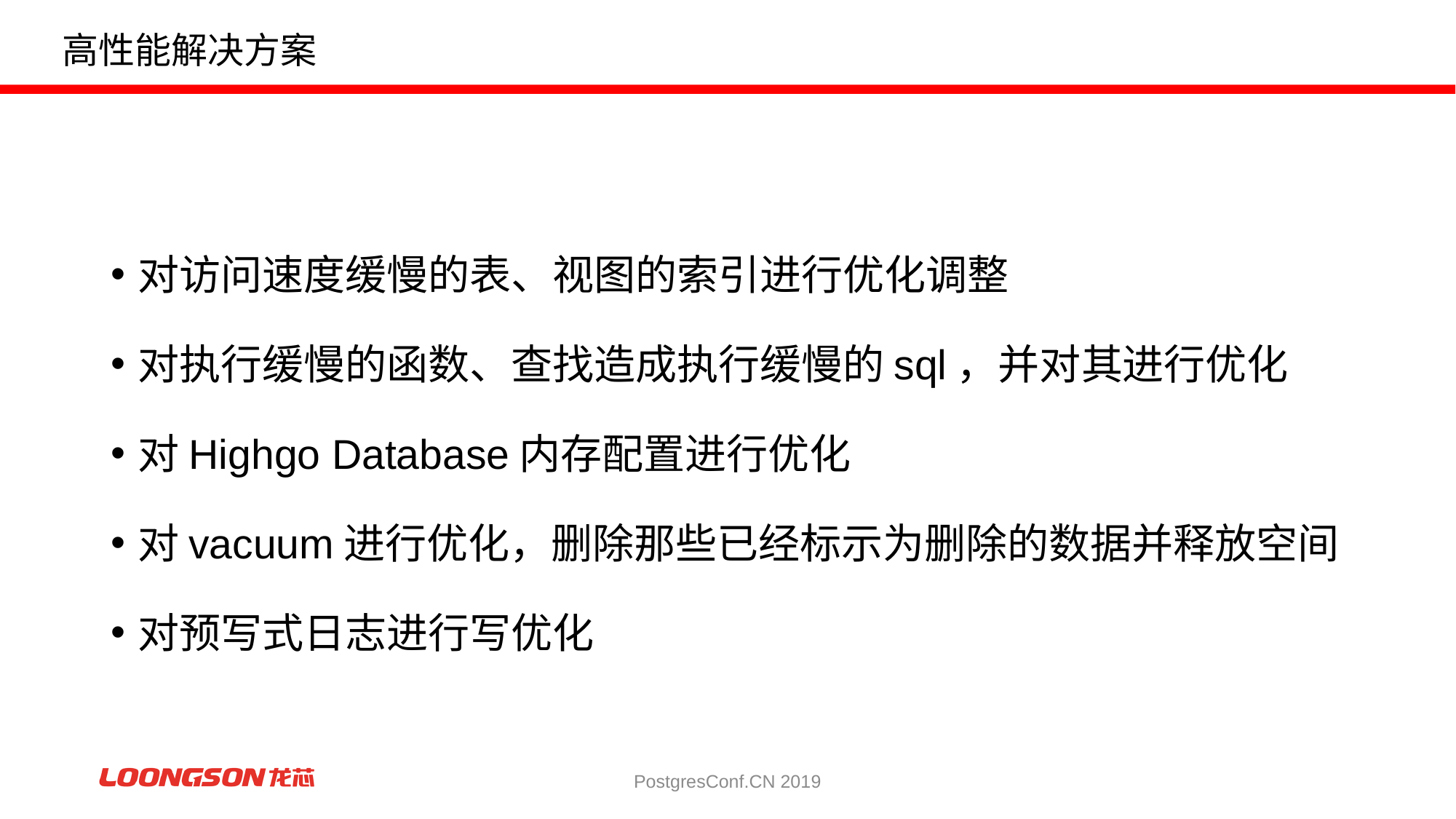

# 高性能解决方案
对访问速度缓慢的表、视图的索引进行优化调整
对执行缓慢的函数、查找造成执行缓慢的sql，并对其进行优化
对Highgo Database内存配置进行优化
对vacuum进行优化，删除那些已经标示为删除的数据并释放空间
对预写式日志进行写优化
PostgresConf.CN 2019
19